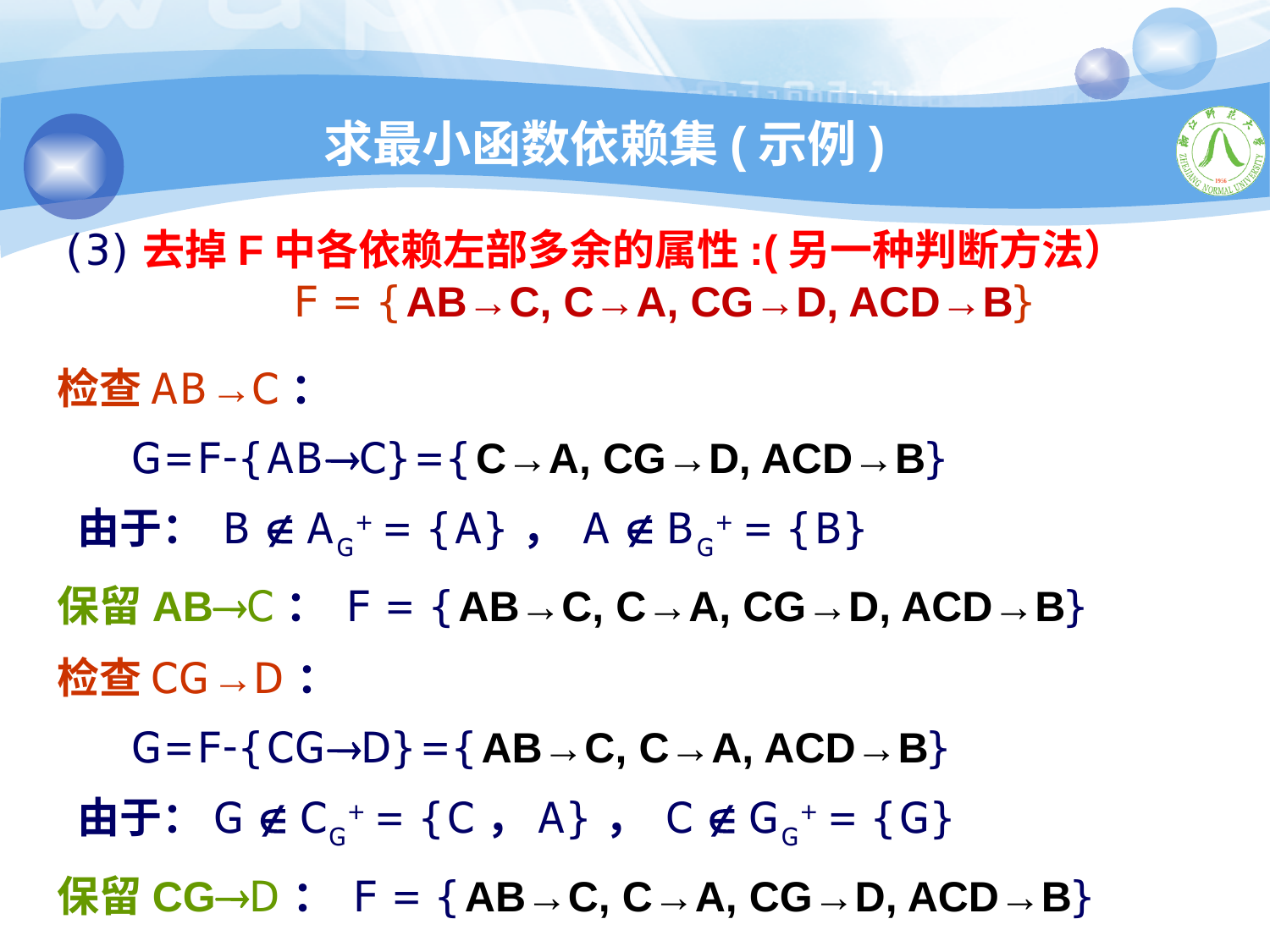

求最小函数依赖集(示例)
 (3)去掉F中各依赖左部多余的属性:(另一种判断方法）

 F = {AB→C, C→A, CG→D, ACD→B}
检查AB→C：
      G=F-{AB→C}={C→A, CG→D, ACD→B}
 由于： B ∉ AG+ = {A}， A ∉ BG+ = {B}
保留AB→C： F = {AB→C, C→A, CG→D, ACD→B}
检查CG→D：
      G=F-{CG→D}={AB→C, C→A, ACD→B}
 由于：G ∉ CG+ = {C，A}， C ∉ GG+ = {G}
保留CG→D： F = {AB→C, C→A, CG→D, ACD→B}